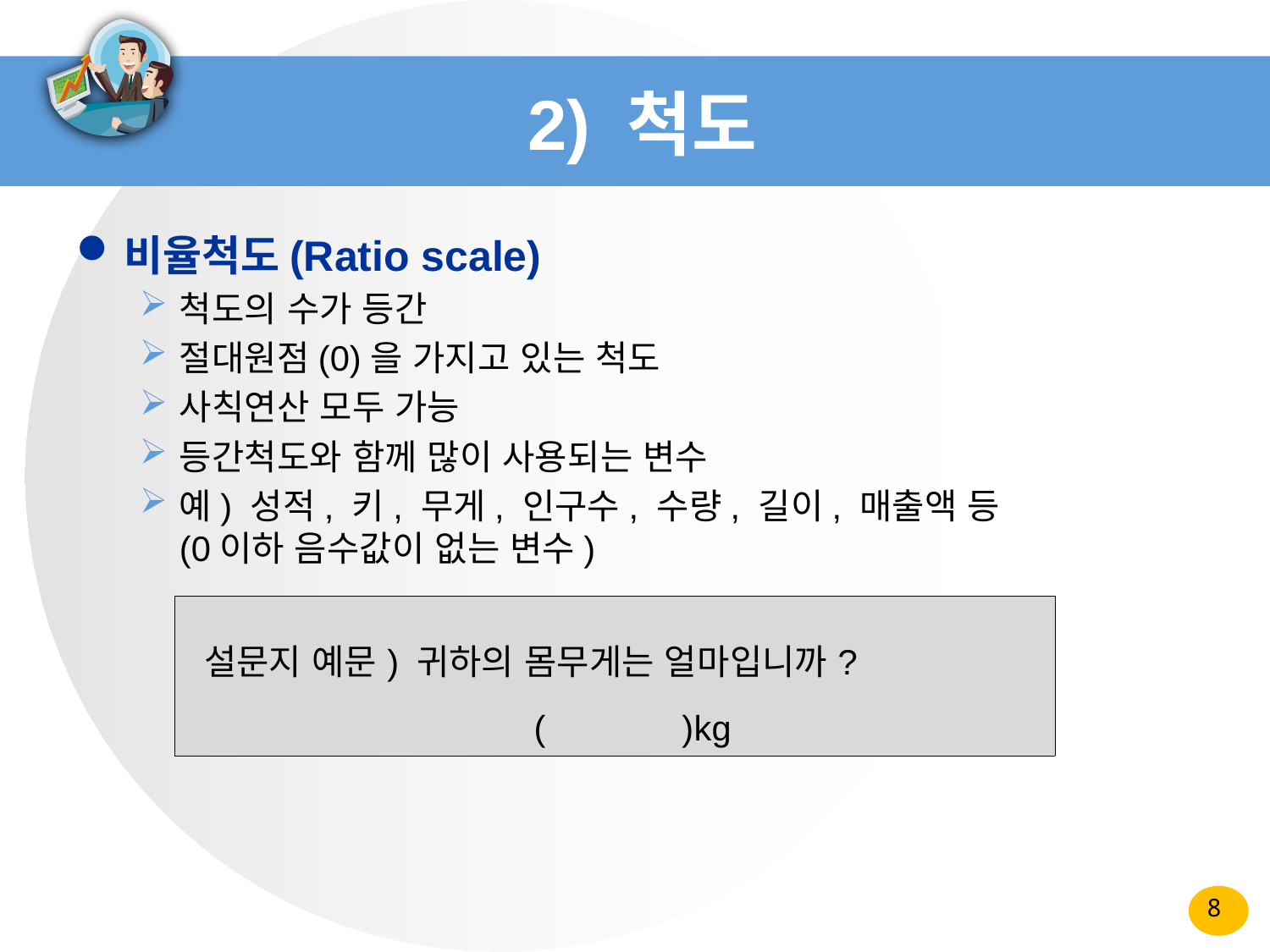

# 2) 척도
비율척도(Ratio scale)
척도의 수가 등간
절대원점(0)을 가지고 있는 척도
사칙연산 모두 가능
등간척도와 함께 많이 사용되는 변수
예) 성적, 키, 무게, 인구수, 수량, 길이, 매출액 등
(0이하 음수값이 없는 변수)

| 설문지 예문) 귀하의 몸무게는 얼마입니까? ( )kg |
| --- |
8